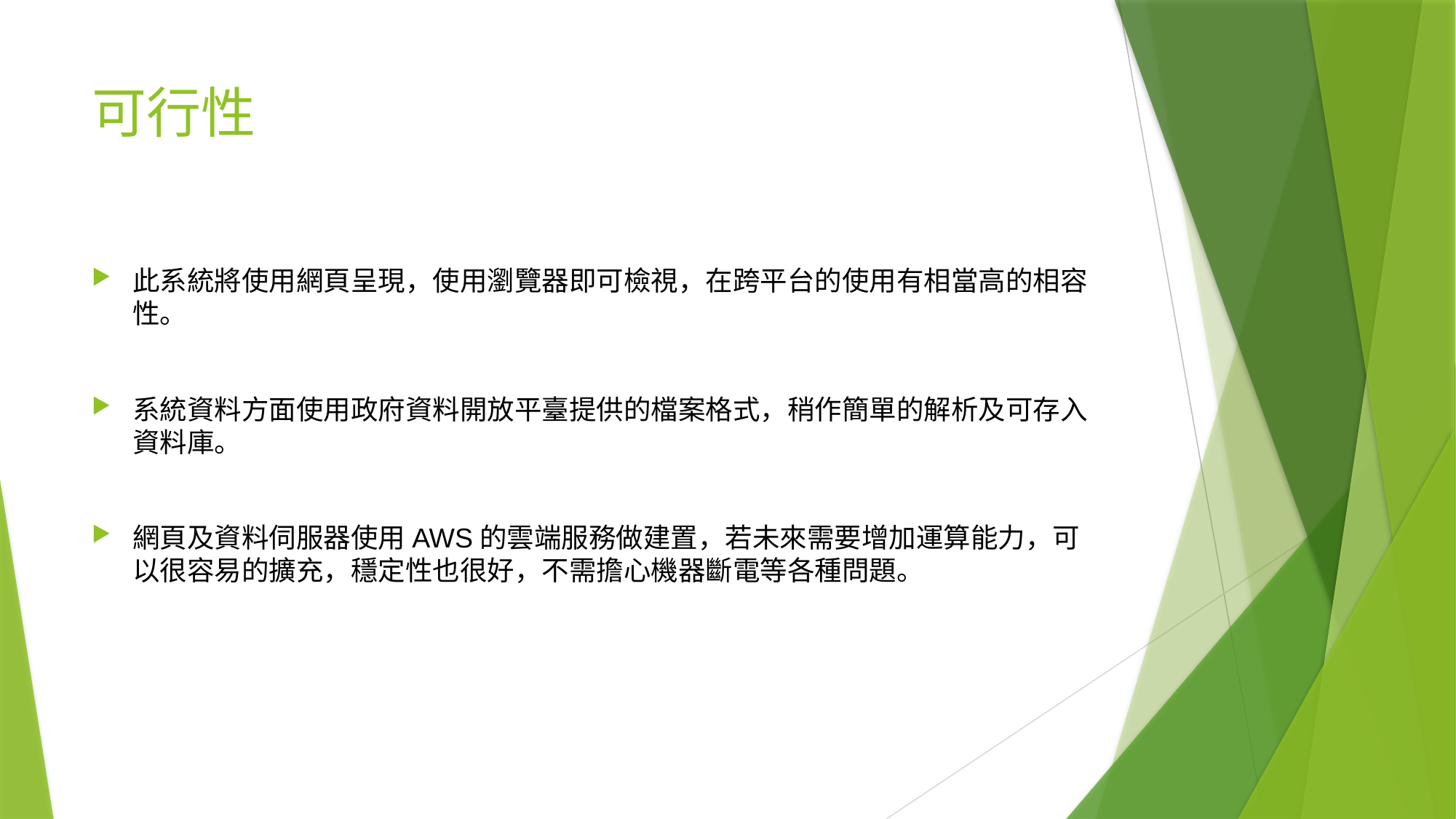

# 可行性
此系統將使用網頁呈現，使用瀏覽器即可檢視，在跨平台的使用有相當高的相容性。

系統資料方面使用政府資料開放平臺提供的檔案格式，稍作簡單的解析及可存入資料庫。

網頁及資料伺服器使用AWS的雲端服務做建置，若未來需要增加運算能力，可以很容易的擴充，穩定性也很好，不需擔心機器斷電等各種問題。